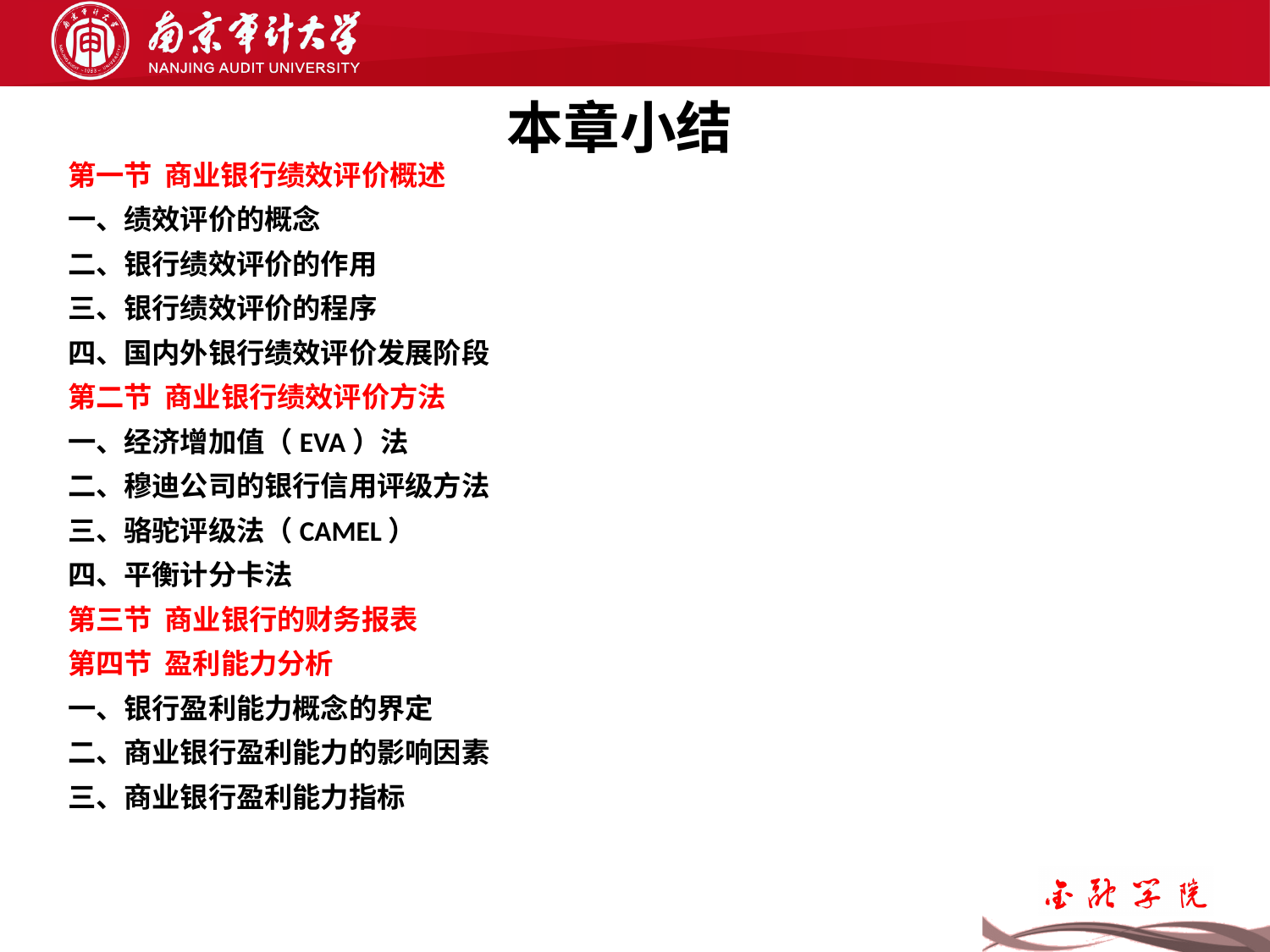

# 本章小结
第一节  商业银行绩效评价概述
一、绩效评价的概念
二、银行绩效评价的作用
三、银行绩效评价的程序
四、国内外银行绩效评价发展阶段
第二节  商业银行绩效评价方法
一、经济增加值（EVA）法
二、穆迪公司的银行信用评级方法
三、骆驼评级法（CAMEL）
四、平衡计分卡法
第三节  商业银行的财务报表
第四节  盈利能力分析
一、银行盈利能力概念的界定
二、商业银行盈利能力的影响因素
三、商业银行盈利能力指标